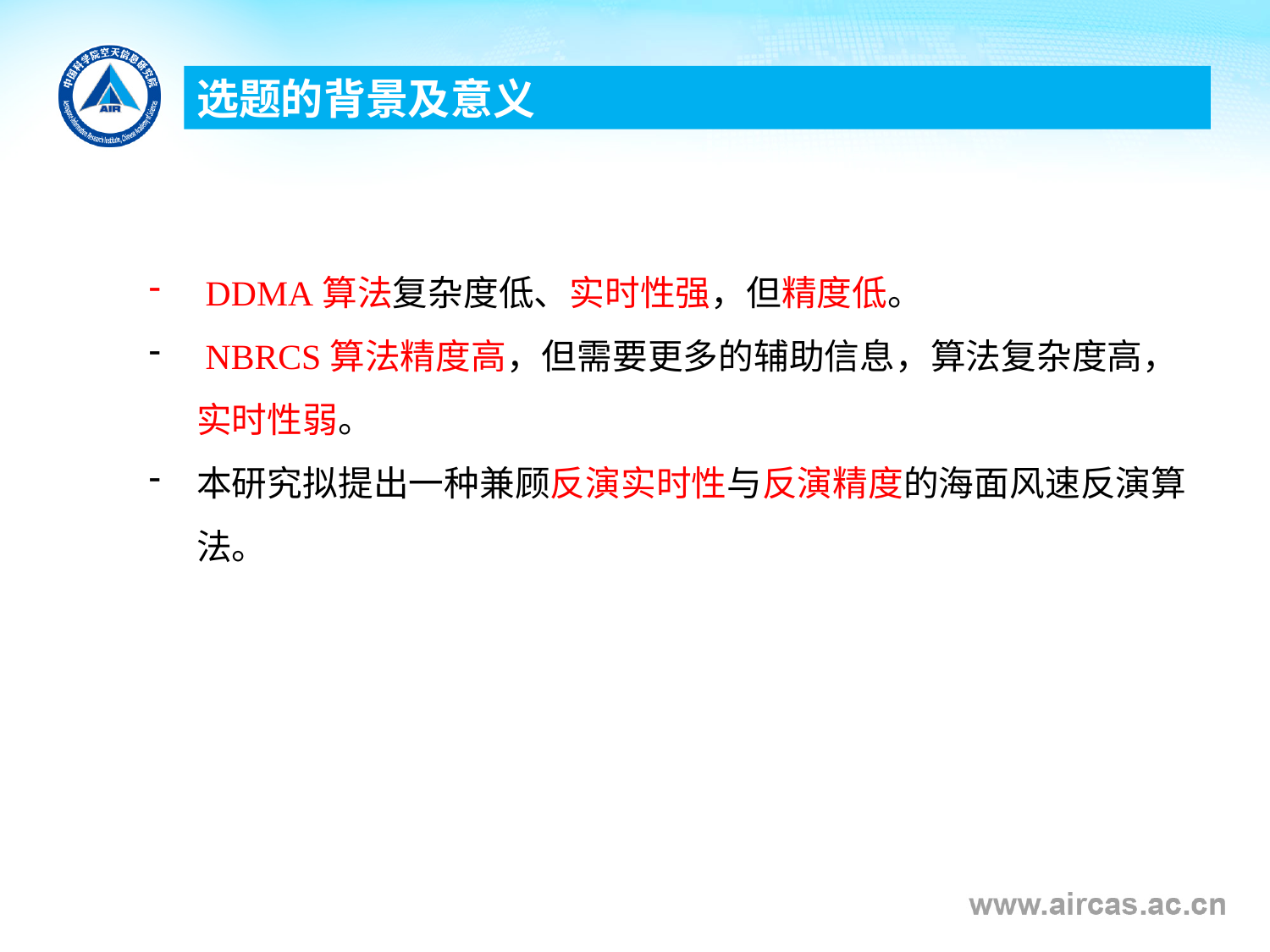

选题的背景及意义

 DDMA算法复杂度低、实时性强，但精度低。
 NBRCS算法精度高，但需要更多的辅助信息，算法复杂度高，实时性弱。
本研究拟提出一种兼顾反演实时性与反演精度的海面风速反演算法。

10